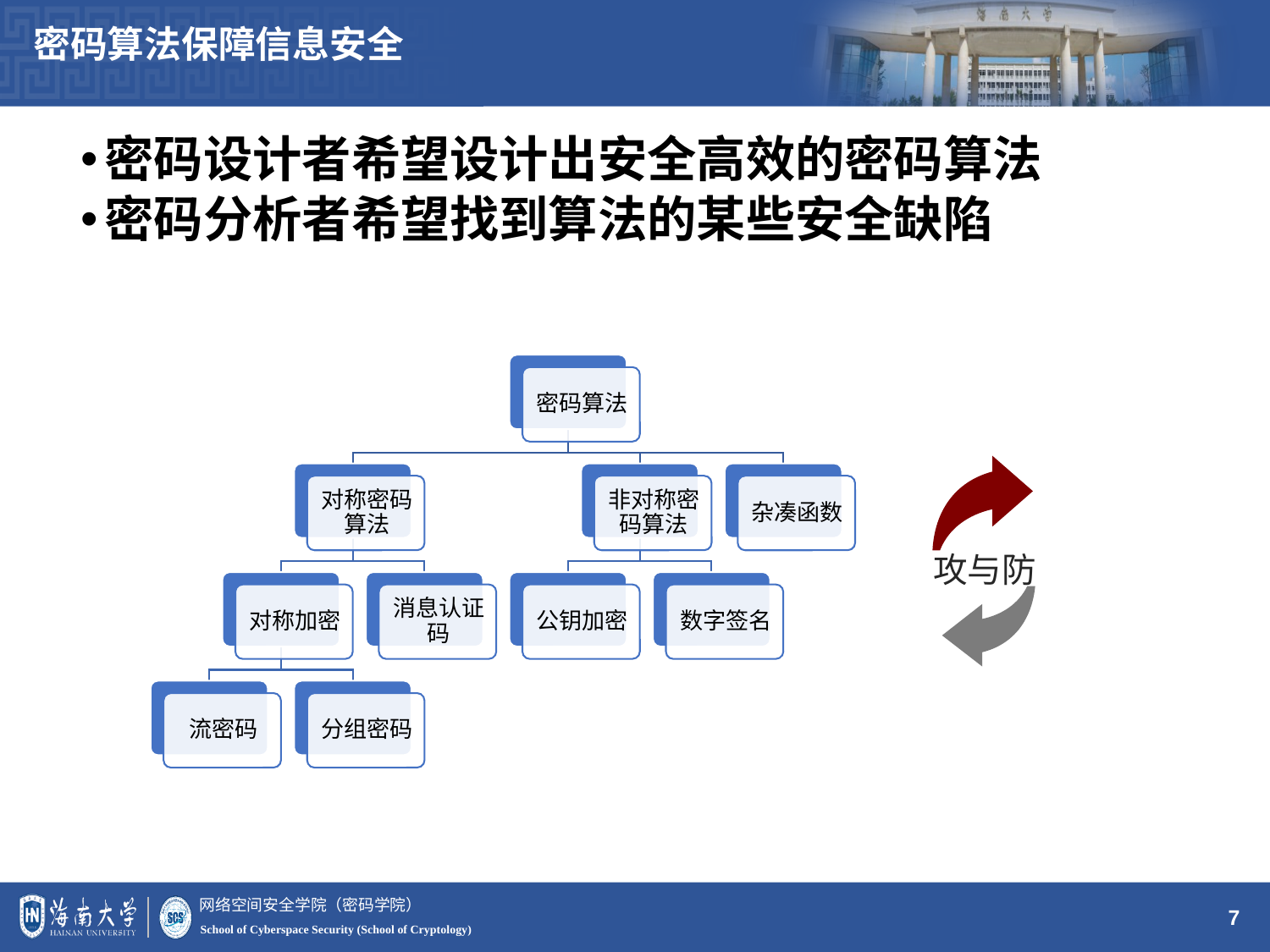

密码算法保障信息安全
密码设计者希望设计出安全高效的密码算法
密码分析者希望找到算法的某些安全缺陷
密码算法
对称密码算法
对称加密
流密码
分组密码
消息认证码
非对称密码算法
公钥加密
数字签名
杂凑函数

攻与防

7